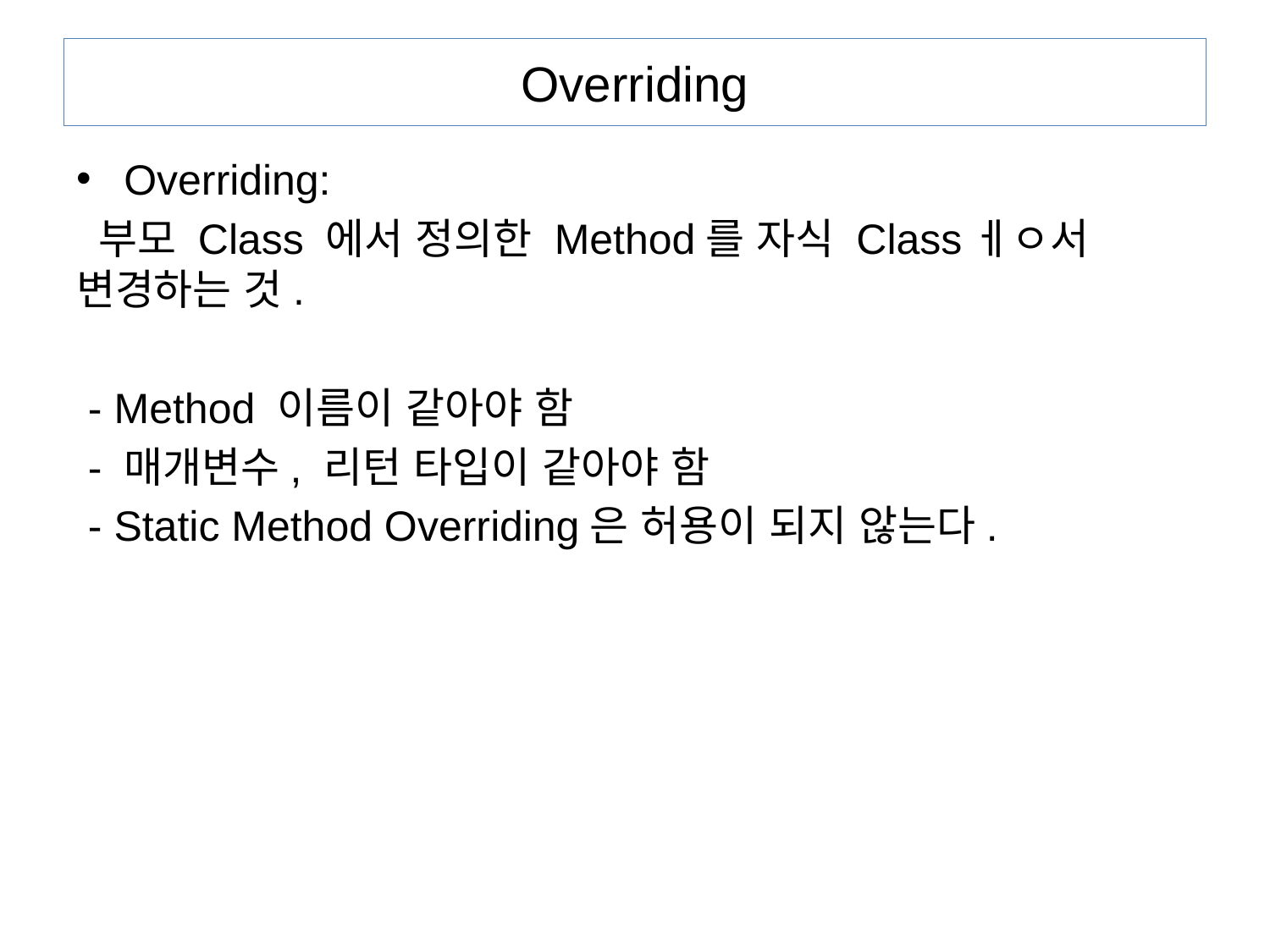

# Overriding
Overriding:
 부모 Class 에서 정의한 Method를 자식 Classㅔㅇ서 변경하는 것.

 - Method 이름이 같아야 함
 - 매개변수, 리턴 타입이 같아야 함
 - Static Method Overriding은 허용이 되지 않는다.